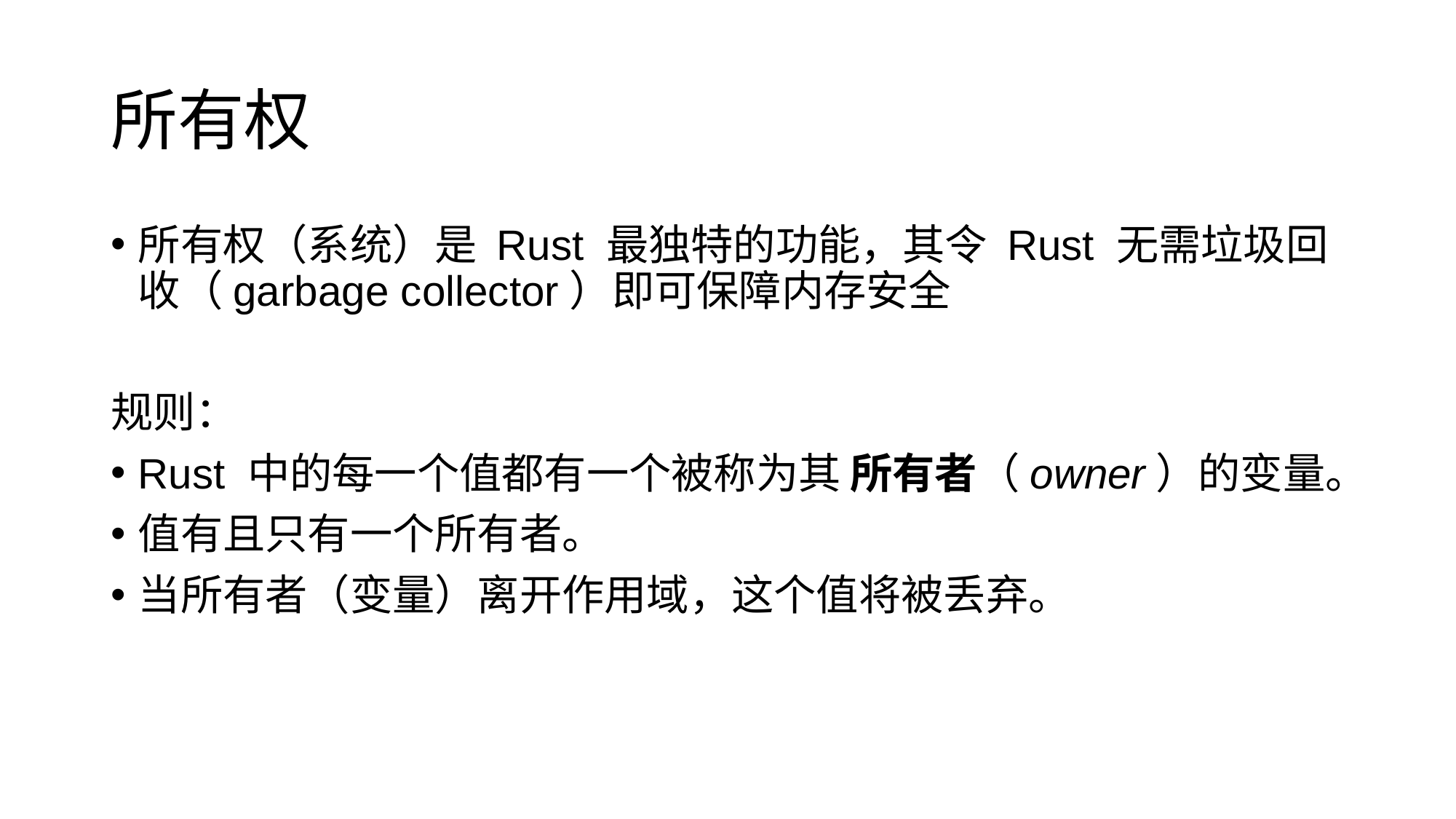

# 所有权
所有权（系统）是 Rust 最独特的功能，其令 Rust 无需垃圾回收（garbage collector）即可保障内存安全

规则：
Rust 中的每一个值都有一个被称为其 所有者（owner）的变量。
值有且只有一个所有者。
当所有者（变量）离开作用域，这个值将被丢弃。